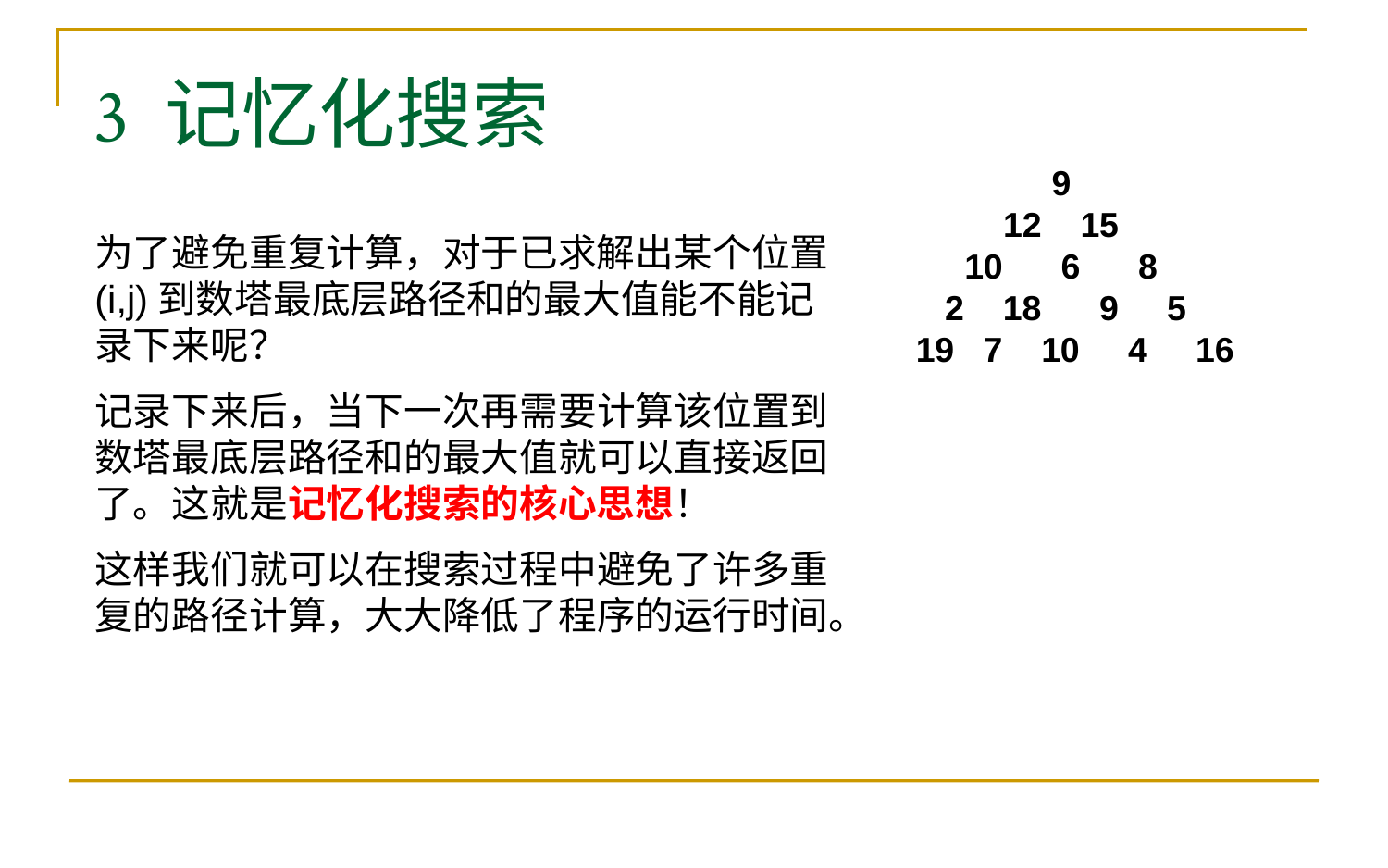

# 3 记忆化搜索
              9
         12    15
     10      6      8
   2    18      9     5
19   7    10     4     16
为了避免重复计算，对于已求解出某个位置(i,j)到数塔最底层路径和的最大值能不能记录下来呢？
记录下来后，当下一次再需要计算该位置到数塔最底层路径和的最大值就可以直接返回了。这就是记忆化搜索的核心思想！
这样我们就可以在搜索过程中避免了许多重复的路径计算，大大降低了程序的运行时间。